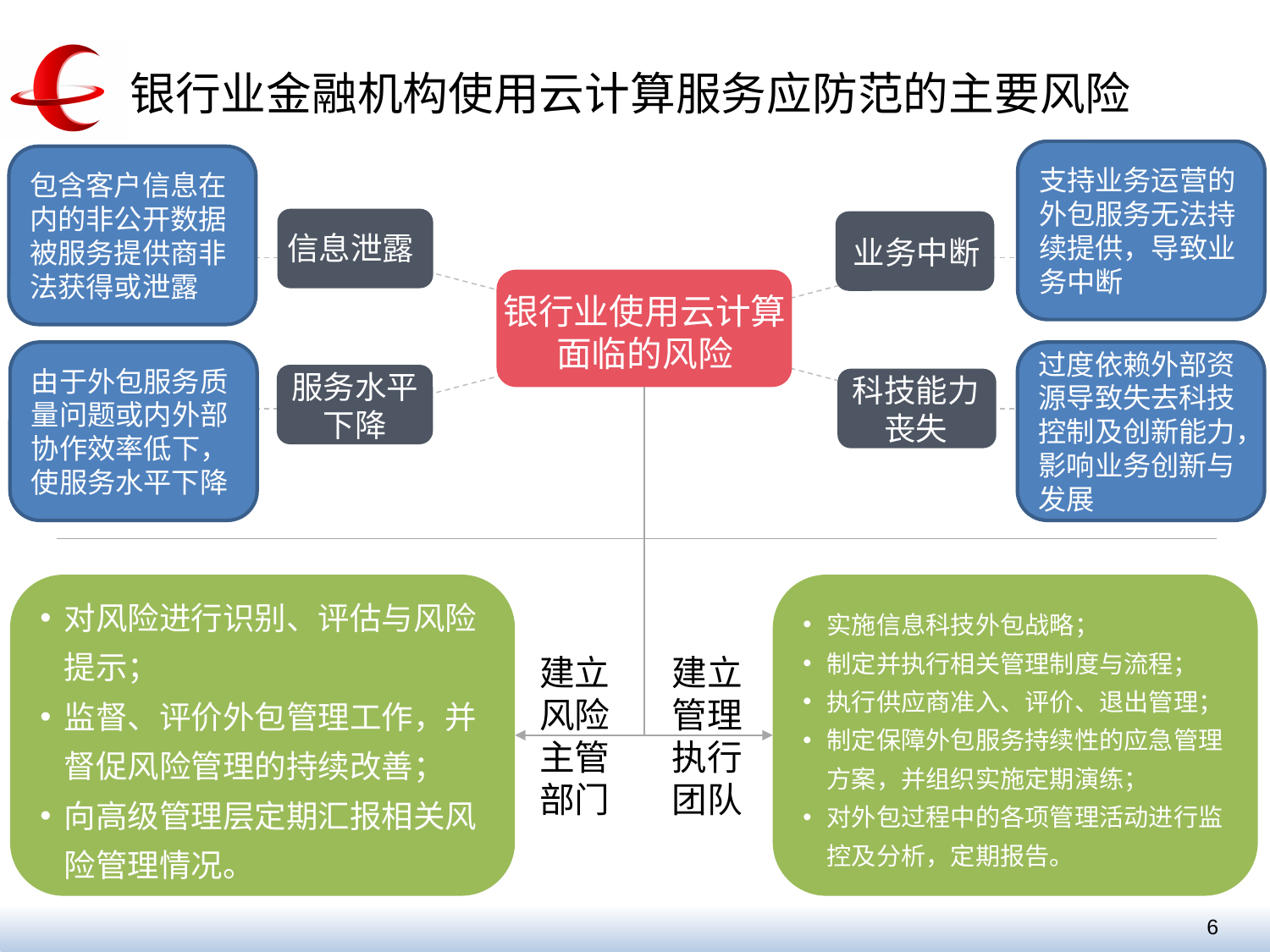

# 银行业金融机构使用云计算服务应防范的主要风险
支持业务运营的外包服务无法持续提供，导致业务中断
包含客户信息在内的非公开数据被服务提供商非法获得或泄露

信息泄露

业务中断

银行业使用云计算面临的风险
由于外包服务质量问题或内外部协作效率低下，使服务水平下降
过度依赖外部资源导致失去科技控制及创新能力，影响业务创新与发展

服务水平下降

科技能力丧失

对风险进行识别、评估与风险提示；
监督、评价外包管理工作，并督促风险管理的持续改善；
向高级管理层定期汇报相关风险管理情况。
实施信息科技外包战略；
制定并执行相关管理制度与流程；
执行供应商准入、评价、退出管理；
制定保障外包服务持续性的应急管理方案，并组织实施定期演练；
对外包过程中的各项管理活动进行监控及分析，定期报告。
建立风险主管部门
建立管理执行团队